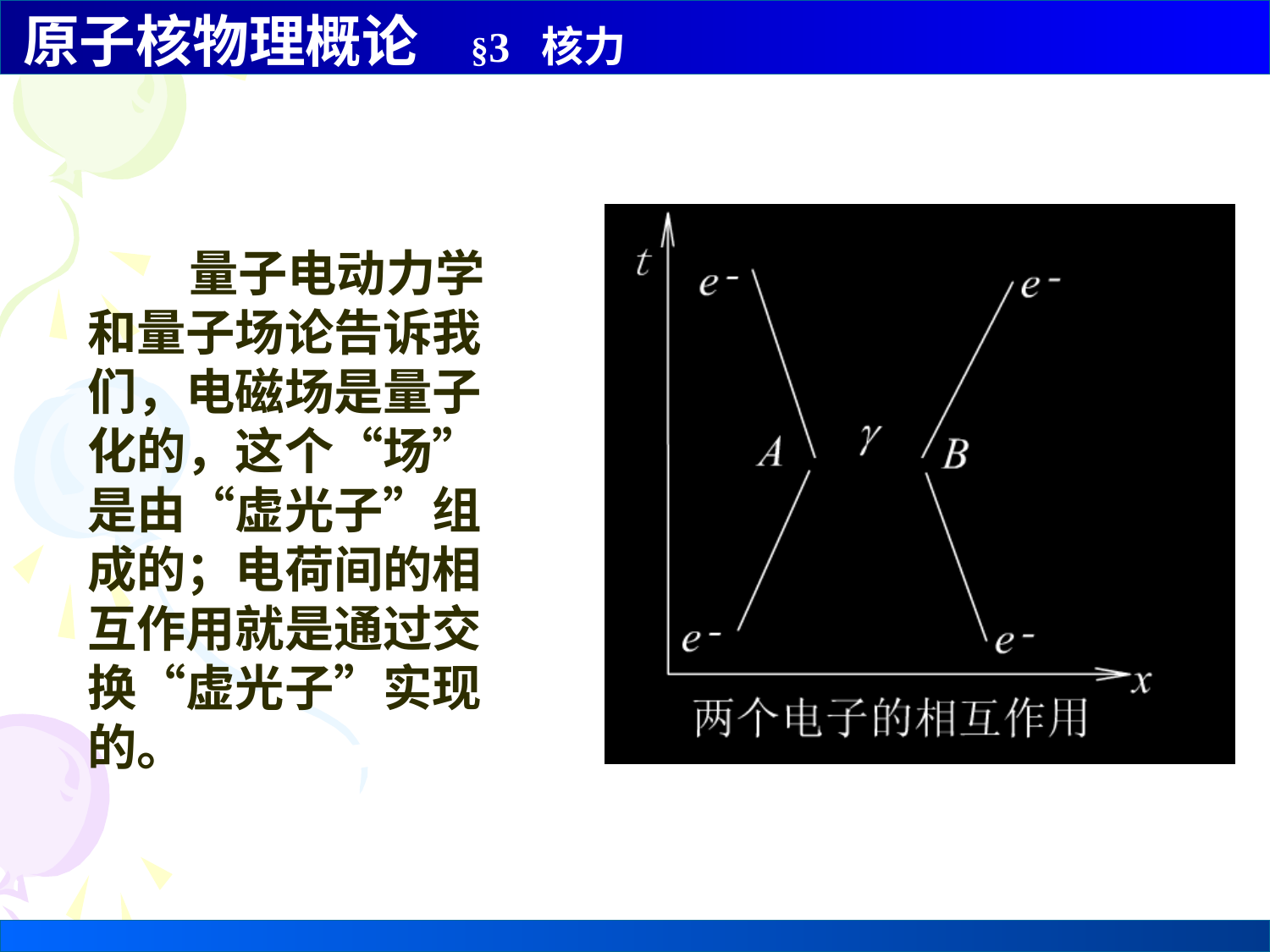

量子电动力学和量子场论告诉我们，电磁场是量子化的，这个“场”是由“虚光子”组成的；电荷间的相互作用就是通过交换“虚光子”实现的。